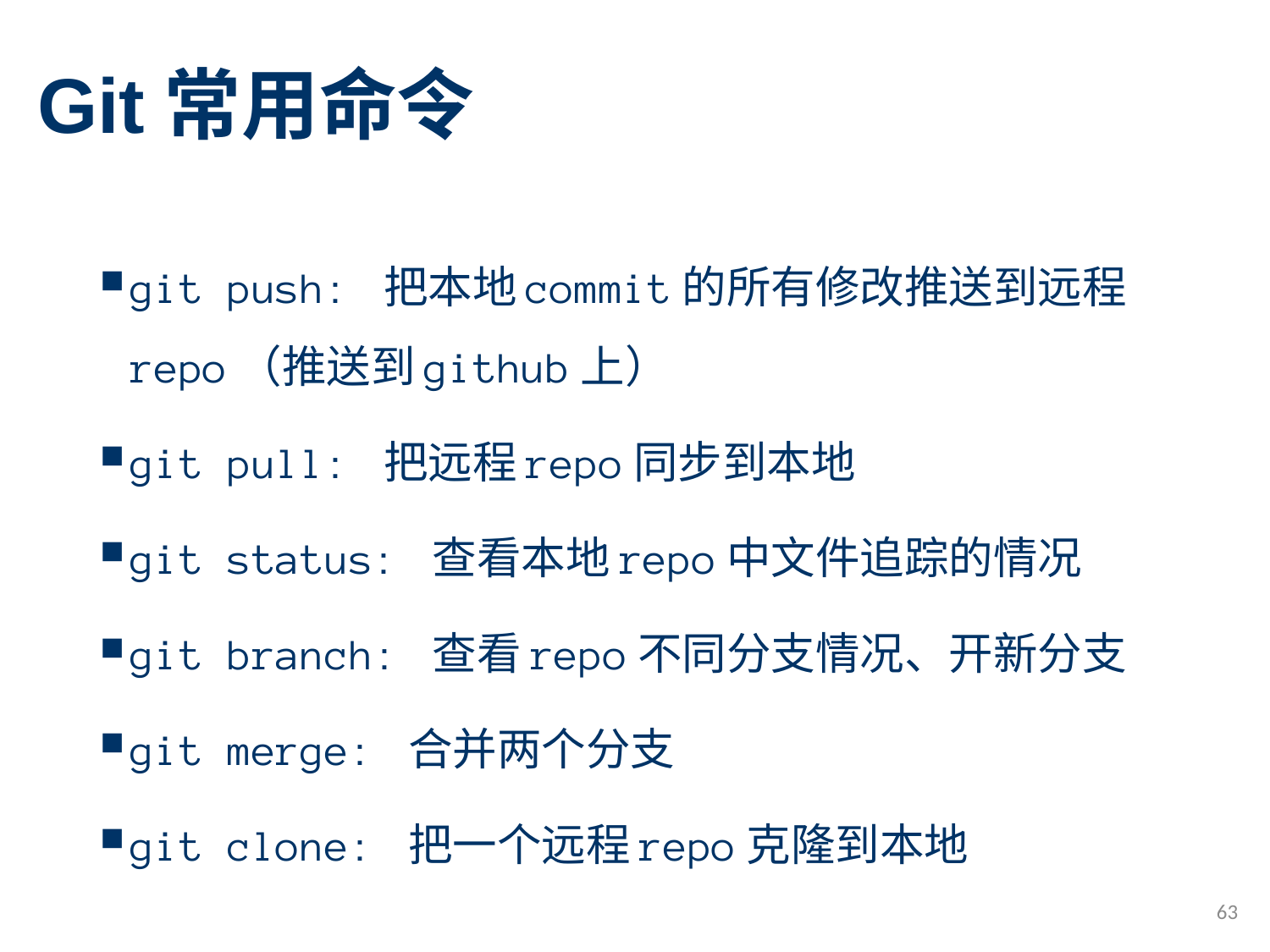

# Git常用命令
git push: 把本地commit的所有修改推送到远程repo（推送到github上）
git pull: 把远程repo同步到本地
git status: 查看本地repo中文件追踪的情况
git branch: 查看repo不同分支情况、开新分支
git merge: 合并两个分支
git clone: 把一个远程repo克隆到本地
63